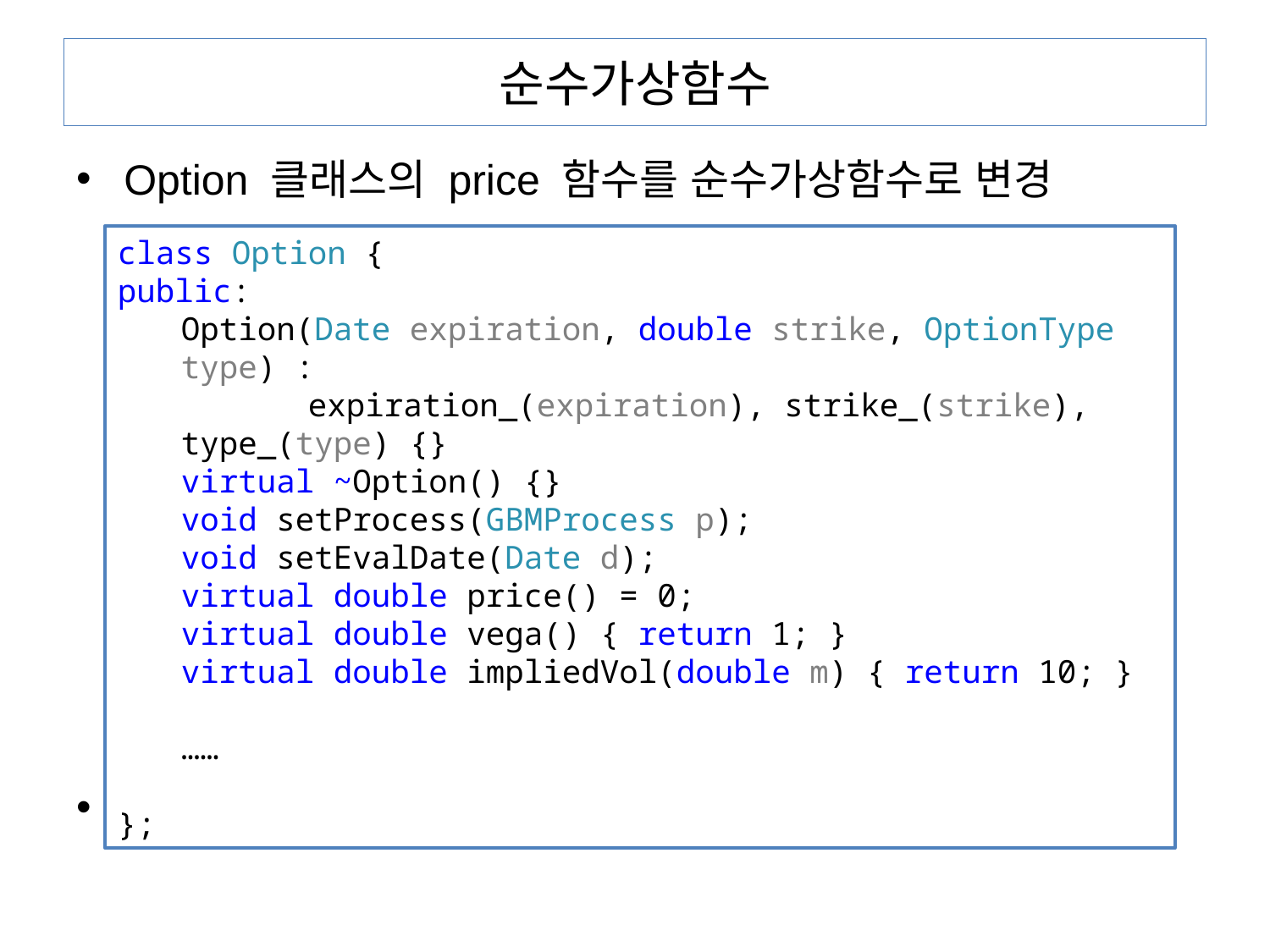

# 순수가상함수
Option 클래스의 price 함수를 순수가상함수로 변경

Option 클래스의 객체를 생성할 수 없게 됨
class Option {
public:
Option(Date expiration, double strike, OptionType type) :
	expiration_(expiration), strike_(strike), type_(type) {}
virtual ~Option() {}
void setProcess(GBMProcess p);
void setEvalDate(Date d);
virtual double price() = 0;
virtual double vega() { return 1; }
virtual double impliedVol(double m) { return 10; }

……

};